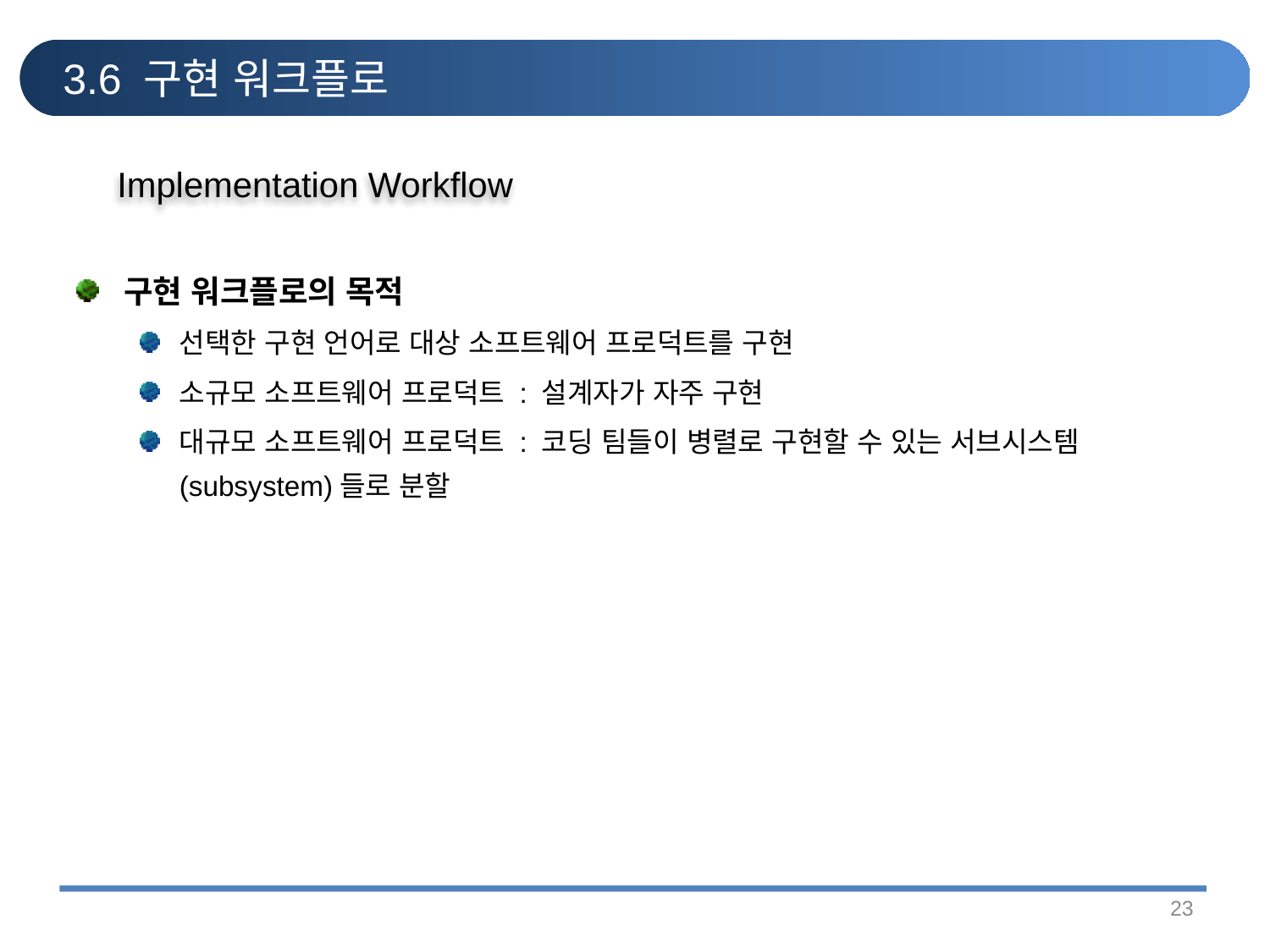

# 3.6 구현 워크플로
Implementation Workflow
구현 워크플로의 목적
선택한 구현 언어로 대상 소프트웨어 프로덕트를 구현
소규모 소프트웨어 프로덕트 : 설계자가 자주 구현
대규모 소프트웨어 프로덕트 : 코딩 팀들이 병렬로 구현할 수 있는 서브시스템(subsystem)들로 분할
23